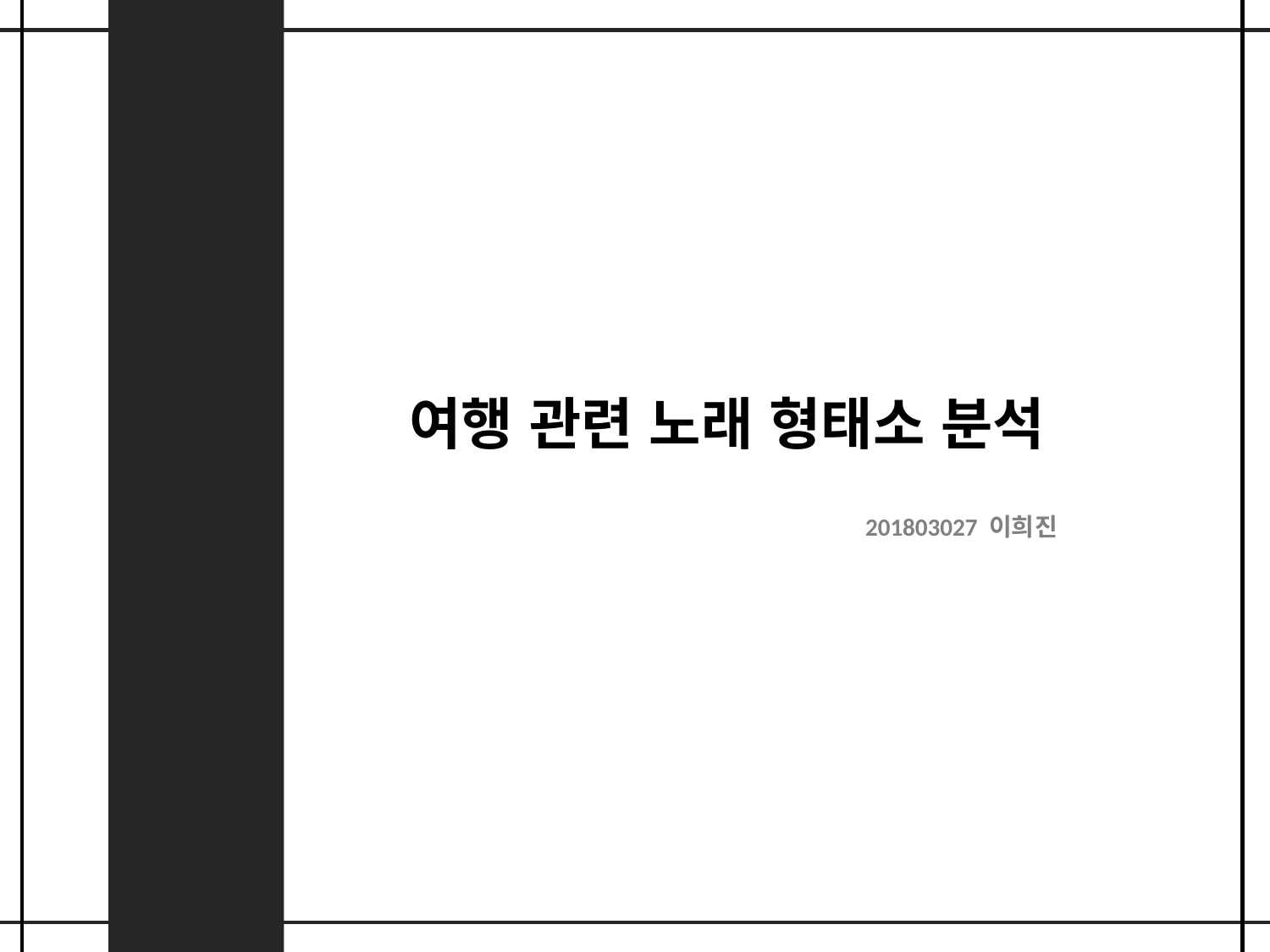

여행 관련 노래 형태소 분석
201803027 이희진